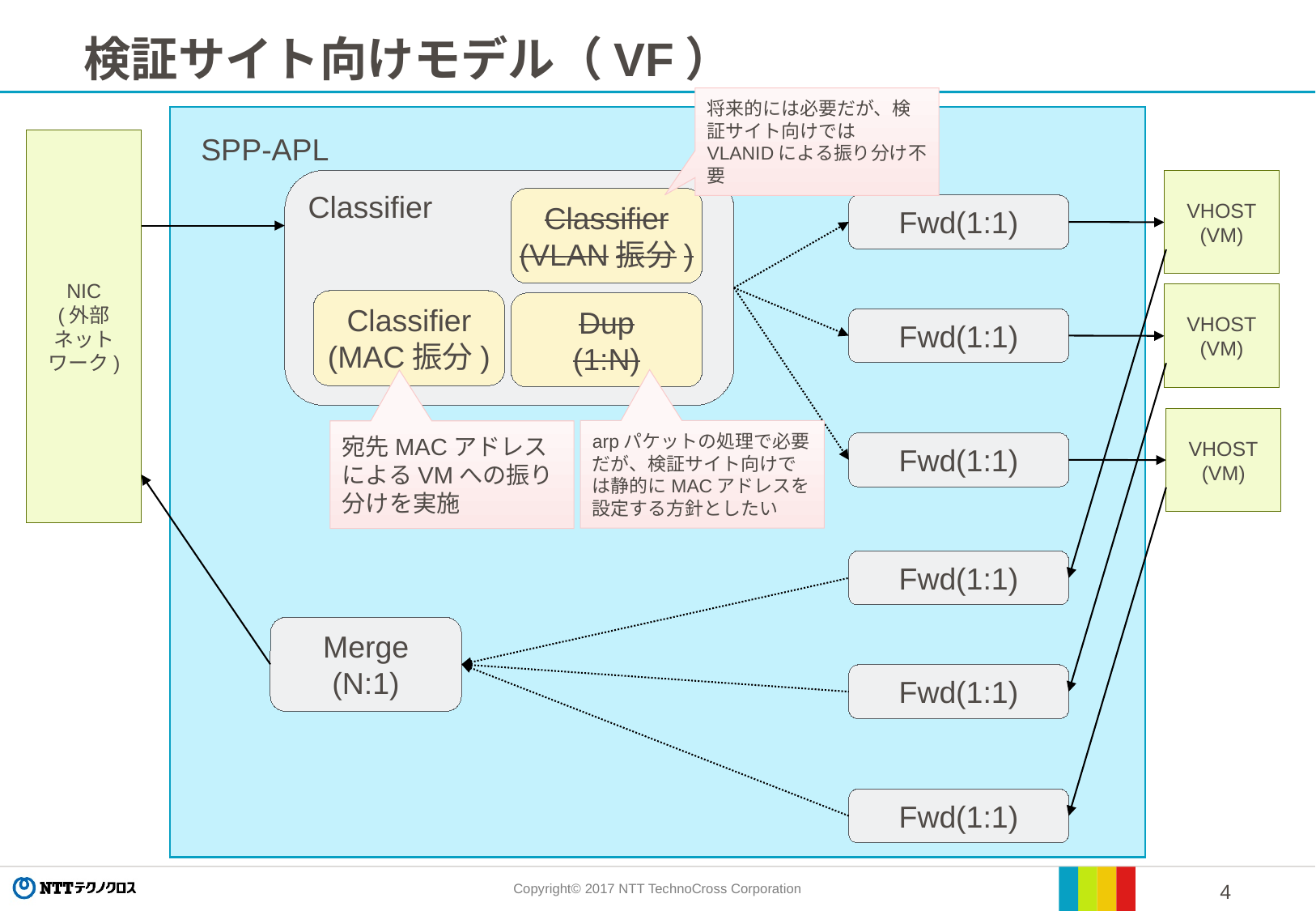

# 検証サイト向けモデル（VF）
将来的には必要だが、検証サイト向けではVLANIDによる振り分け不要

SPP-APL
NIC
(外部ネットワーク)
Classifier
VHOST
(VM)
Classifier
(VLAN振分)
Fwd(1:1)
VHOST
(VM)
Classifier
(MAC振分)
Dup
(1:N)
Fwd(1:1)
VHOST
(VM)
arpパケットの処理で必要だが、検証サイト向けでは静的にMACアドレスを設定する方針としたい
宛先MACアドレスによるVMへの振り分けを実施
Fwd(1:1)
Fwd(1:1)
Merge
(N:1)
Fwd(1:1)
Fwd(1:1)